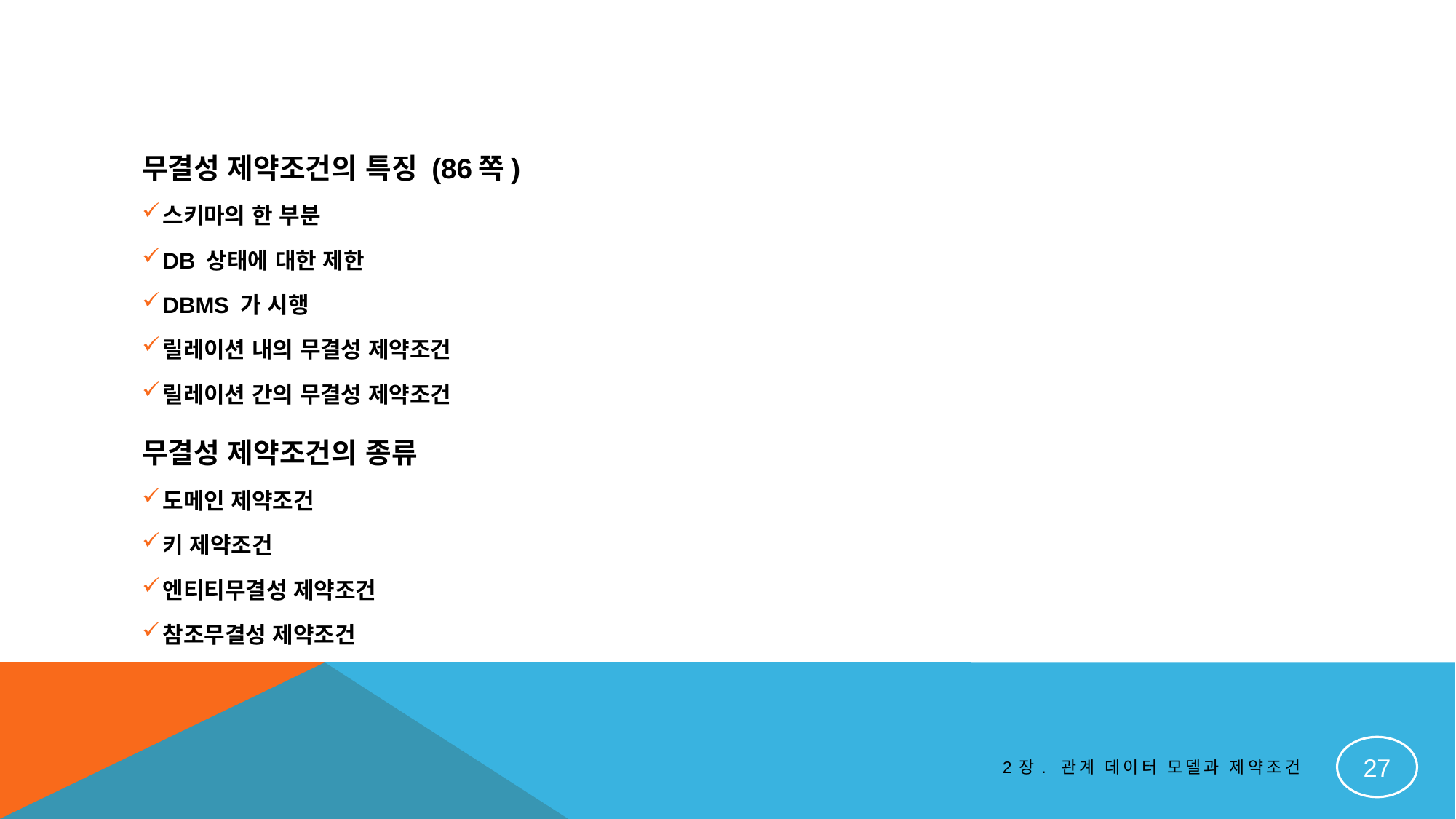

#
무결성 제약조건의 특징 (86쪽)
스키마의 한 부분
DB 상태에 대한 제한
DBMS 가 시행
릴레이션 내의 무결성 제약조건
릴레이션 간의 무결성 제약조건
무결성 제약조건의 종류
도메인 제약조건
키 제약조건
엔티티무결성 제약조건
참조무결성 제약조건
27
2장. 관계 데이터 모델과 제약조건